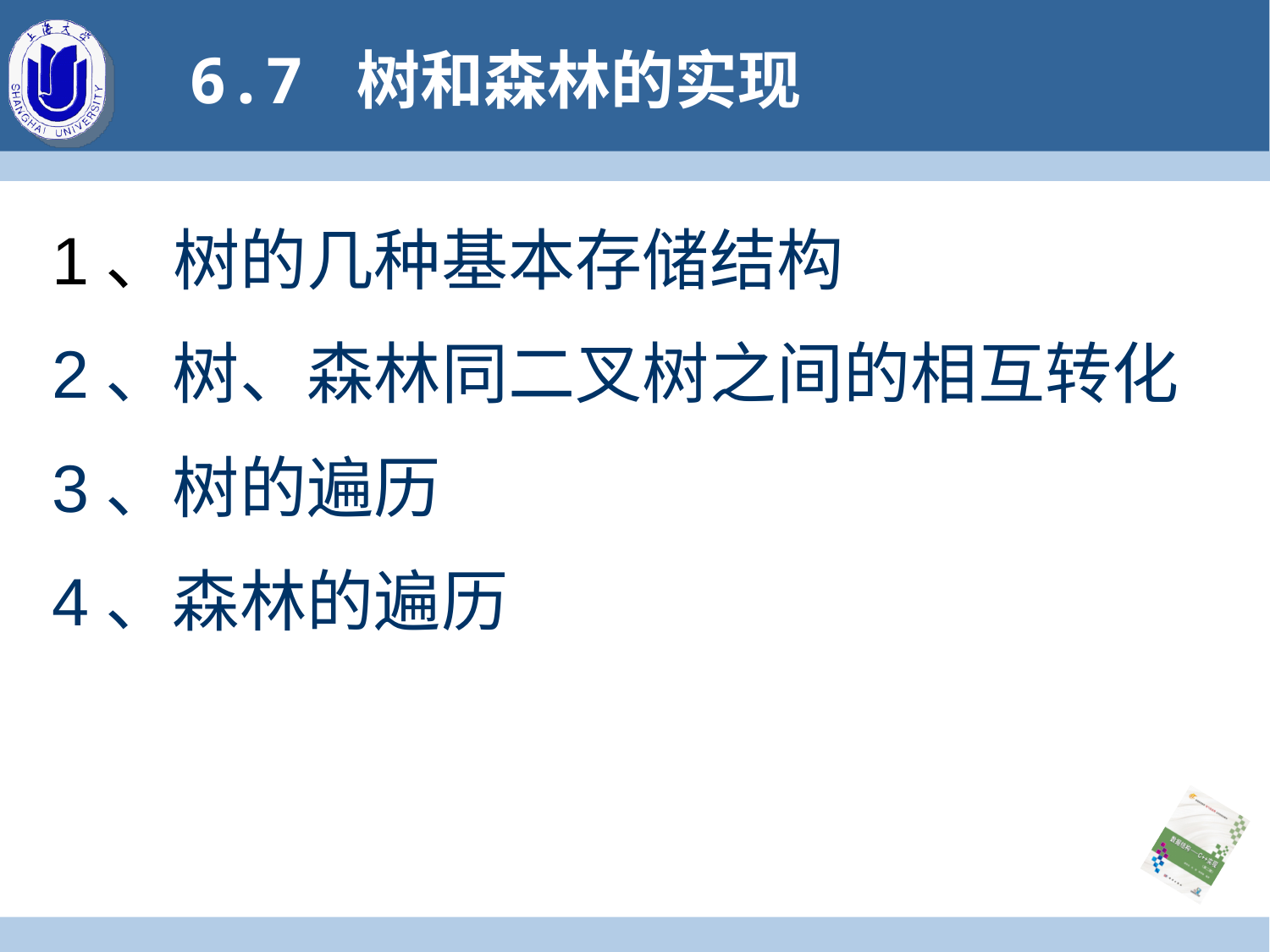

# 6.7 树和森林的实现
1、树的几种基本存储结构
2、树、森林同二叉树之间的相互转化
3、树的遍历
4、森林的遍历